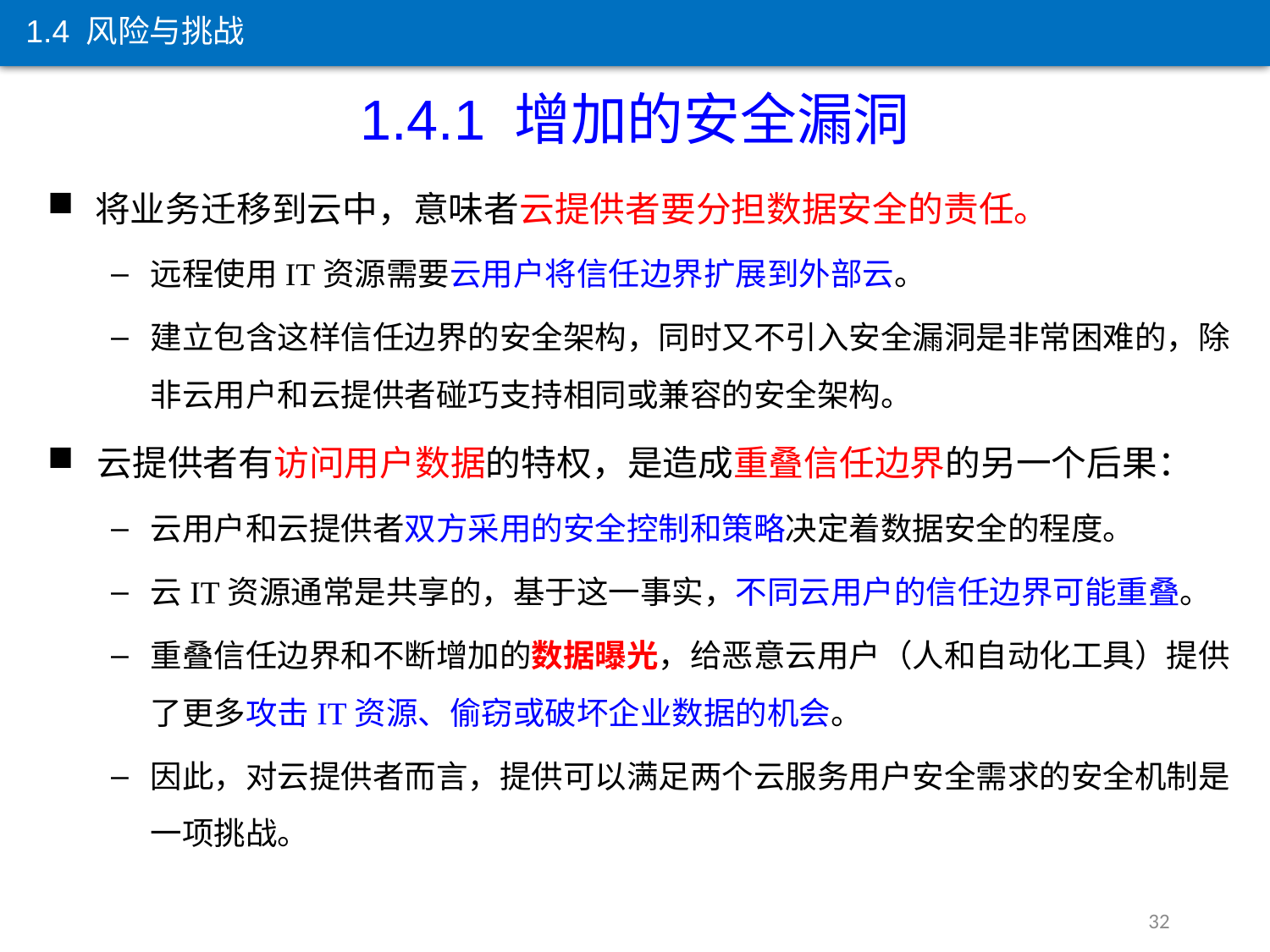

1.4 风险与挑战
1.4.1 增加的安全漏洞
将业务迁移到云中，意味者云提供者要分担数据安全的责任。
远程使用IT资源需要云用户将信任边界扩展到外部云。
建立包含这样信任边界的安全架构，同时又不引入安全漏洞是非常困难的，除非云用户和云提供者碰巧支持相同或兼容的安全架构。
云提供者有访问用户数据的特权，是造成重叠信任边界的另一个后果：
云用户和云提供者双方采用的安全控制和策略决定着数据安全的程度。
云IT资源通常是共享的，基于这一事实，不同云用户的信任边界可能重叠。
重叠信任边界和不断增加的数据曝光，给恶意云用户（人和自动化工具）提供了更多攻击IT资源、偷窃或破坏企业数据的机会。
因此，对云提供者而言，提供可以满足两个云服务用户安全需求的安全机制是一项挑战。
32